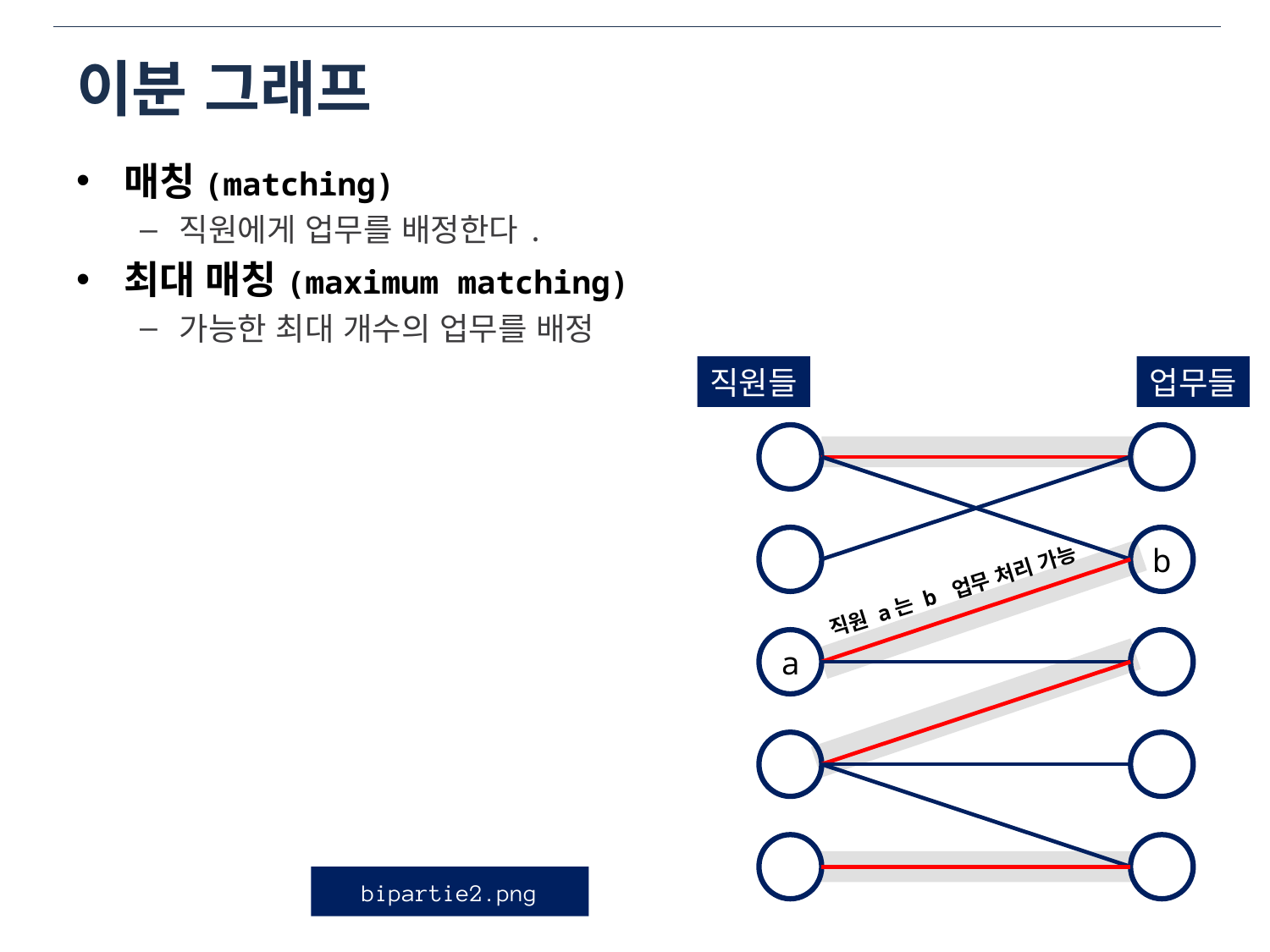

# 이분 그래프
매칭(matching)
직원에게 업무를 배정한다.
최대 매칭(maximum matching)
가능한 최대 개수의 업무를 배정
직원들
업무들

b
직원 a는 b 업무 처리 가능

a

bipartie2.png